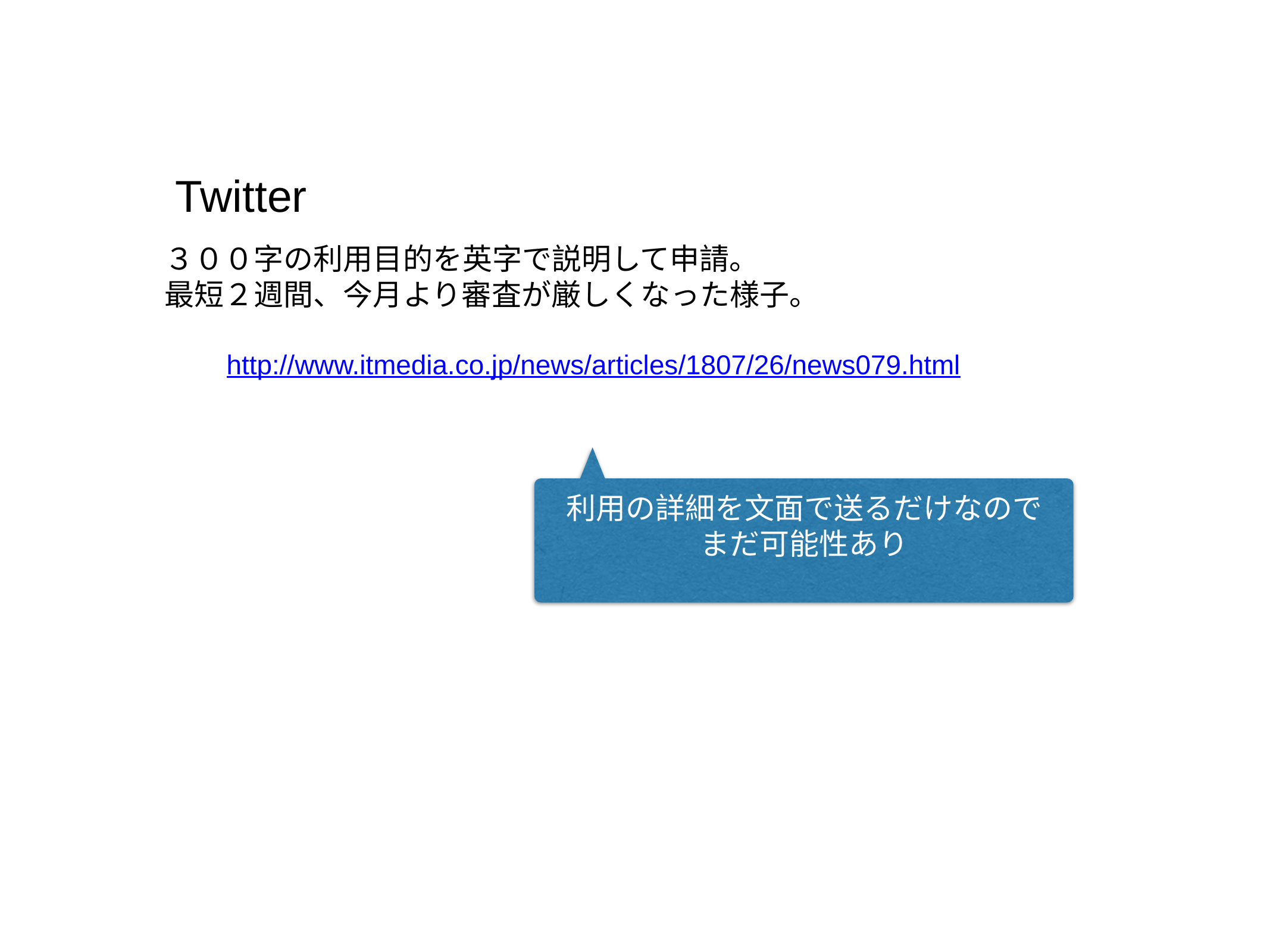

Twitter
３００字の利用目的を英字で説明して申請。
最短２週間、今月より審査が厳しくなった様子。
http://www.itmedia.co.jp/news/articles/1807/26/news079.html
利用の詳細を文面で送るだけなので
まだ可能性あり